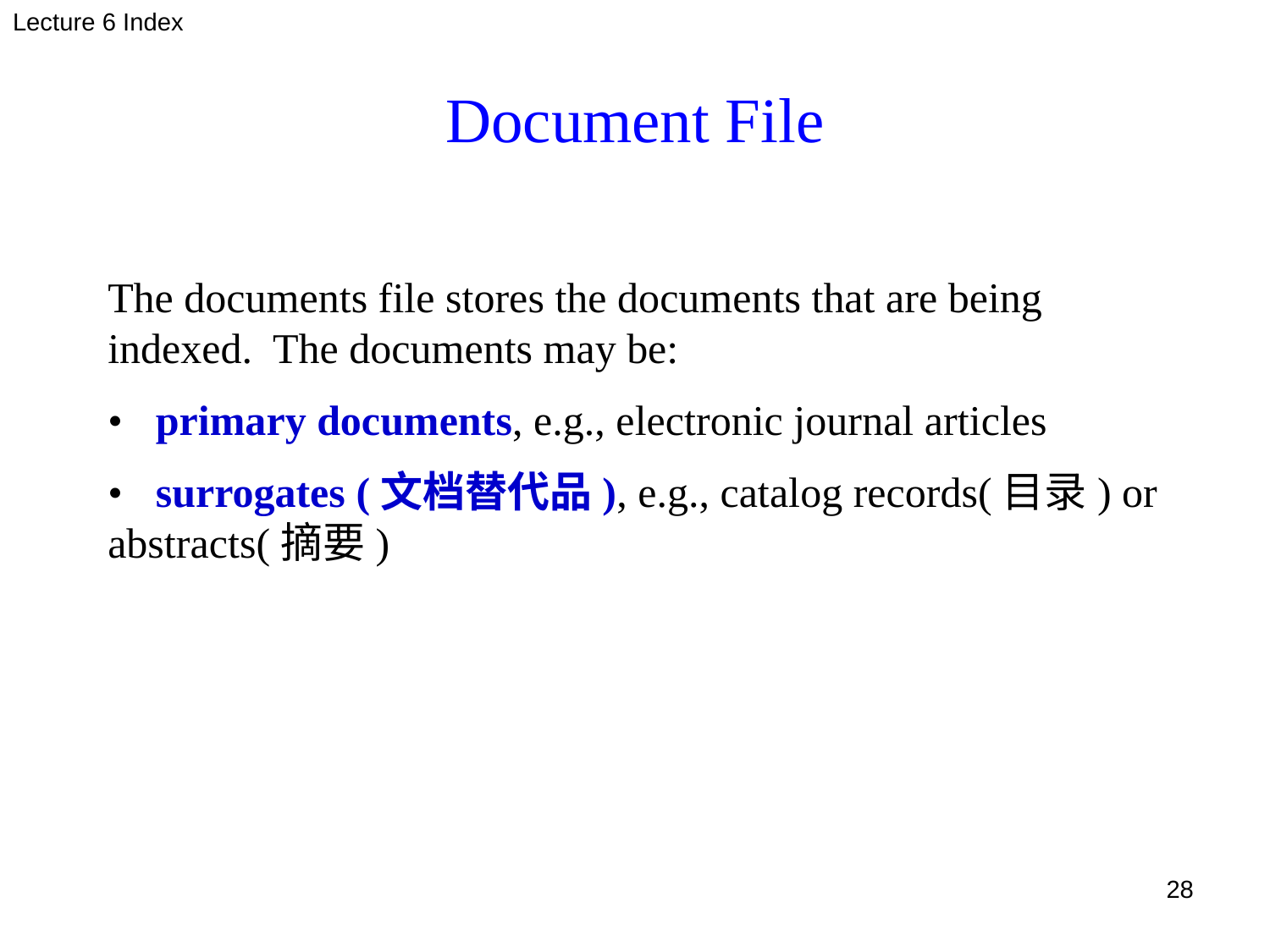

Lecture 6 Index
# Document File
The documents file stores the documents that are being indexed.  The documents may be:
•	primary documents, e.g., electronic journal articles
•	surrogates (文档替代品), e.g., catalog records(目录) or abstracts(摘要)
28